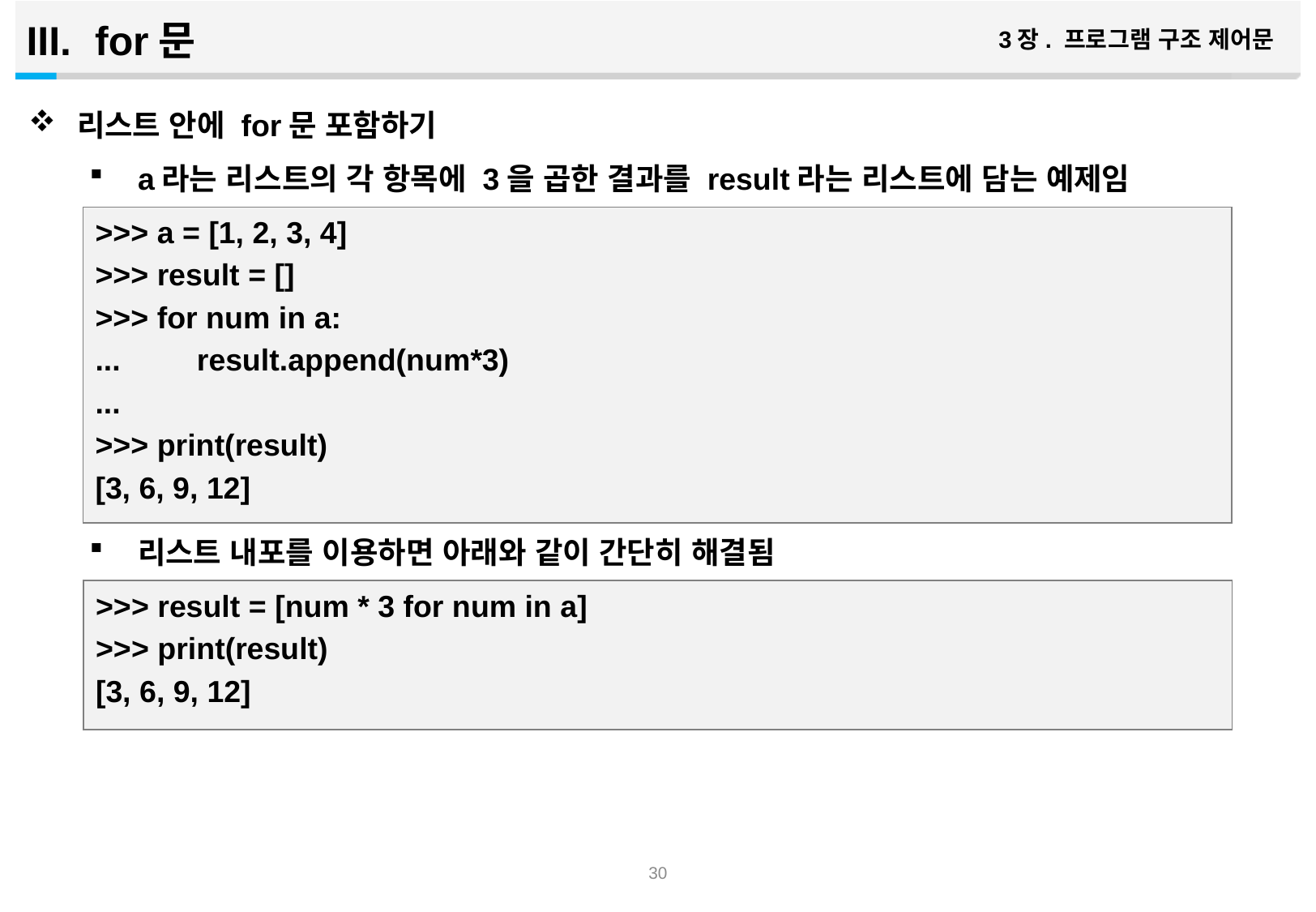

for문
3장. 프로그램 구조 제어문
리스트 안에 for문 포함하기
a라는 리스트의 각 항목에 3을 곱한 결과를 result라는 리스트에 담는 예제임

리스트 내포를 이용하면 아래와 같이 간단히 해결됨

>>> a = [1, 2, 3, 4]
>>> result = []
>>> for num in a:
...         result.append(num*3)
...
>>> print(result)
[3, 6, 9, 12]
>>> result = [num * 3 for num in a]
>>> print(result)
[3, 6, 9, 12]
30